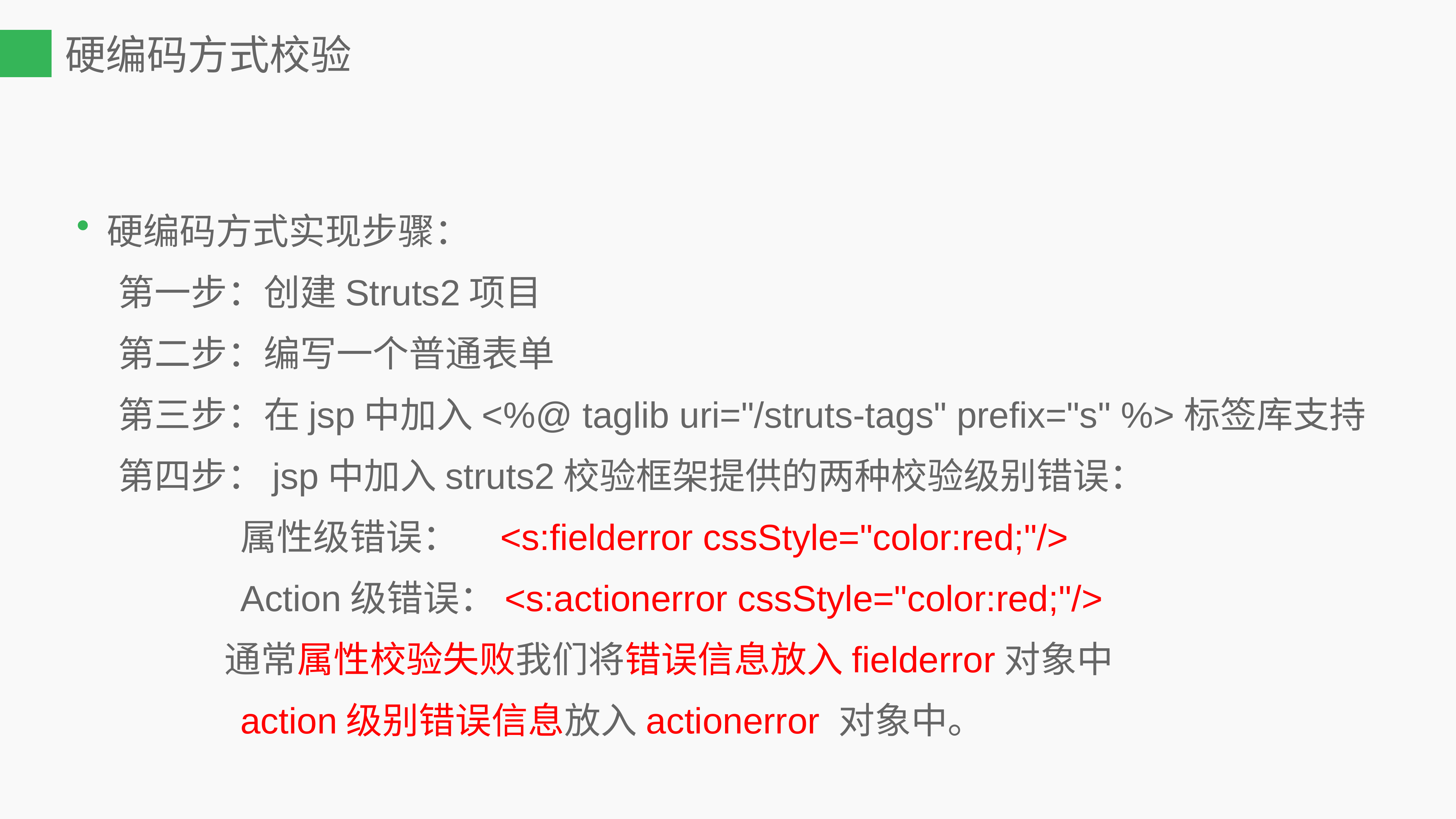

硬编码方式校验

硬编码方式实现步骤：
    第一步：创建Struts2项目
    第二步：编写一个普通表单
    第三步：在jsp中加入<%@ taglib uri="/struts-tags" prefix="s" %>标签库支持
    第四步：jsp中加入struts2校验框架提供的两种校验级别错误：
			属性级错误：    <s:fielderror cssStyle="color:red;"/>
  			Action级错误：<s:actionerror cssStyle="color:red;"/>
                 通常属性校验失败我们将错误信息放入fielderror对象中
			action级别错误信息放入actionerror 对象中。